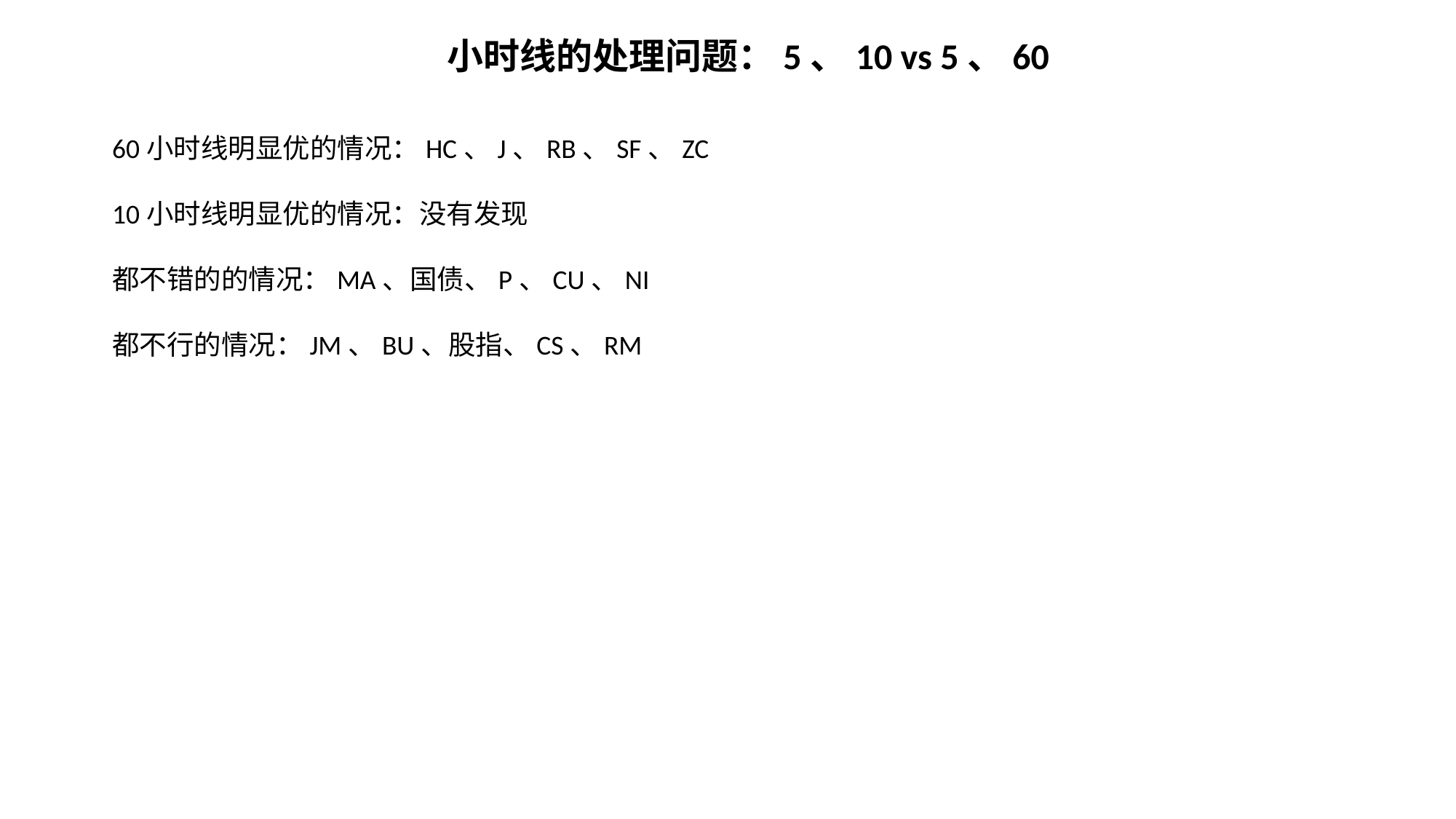

小时线的处理问题：5、10 vs 5、60
60小时线明显优的情况：HC、J、RB、SF、ZC

10小时线明显优的情况：没有发现

都不错的的情况：MA、国债、P、CU、NI

都不行的情况：JM、BU、股指、CS、RM